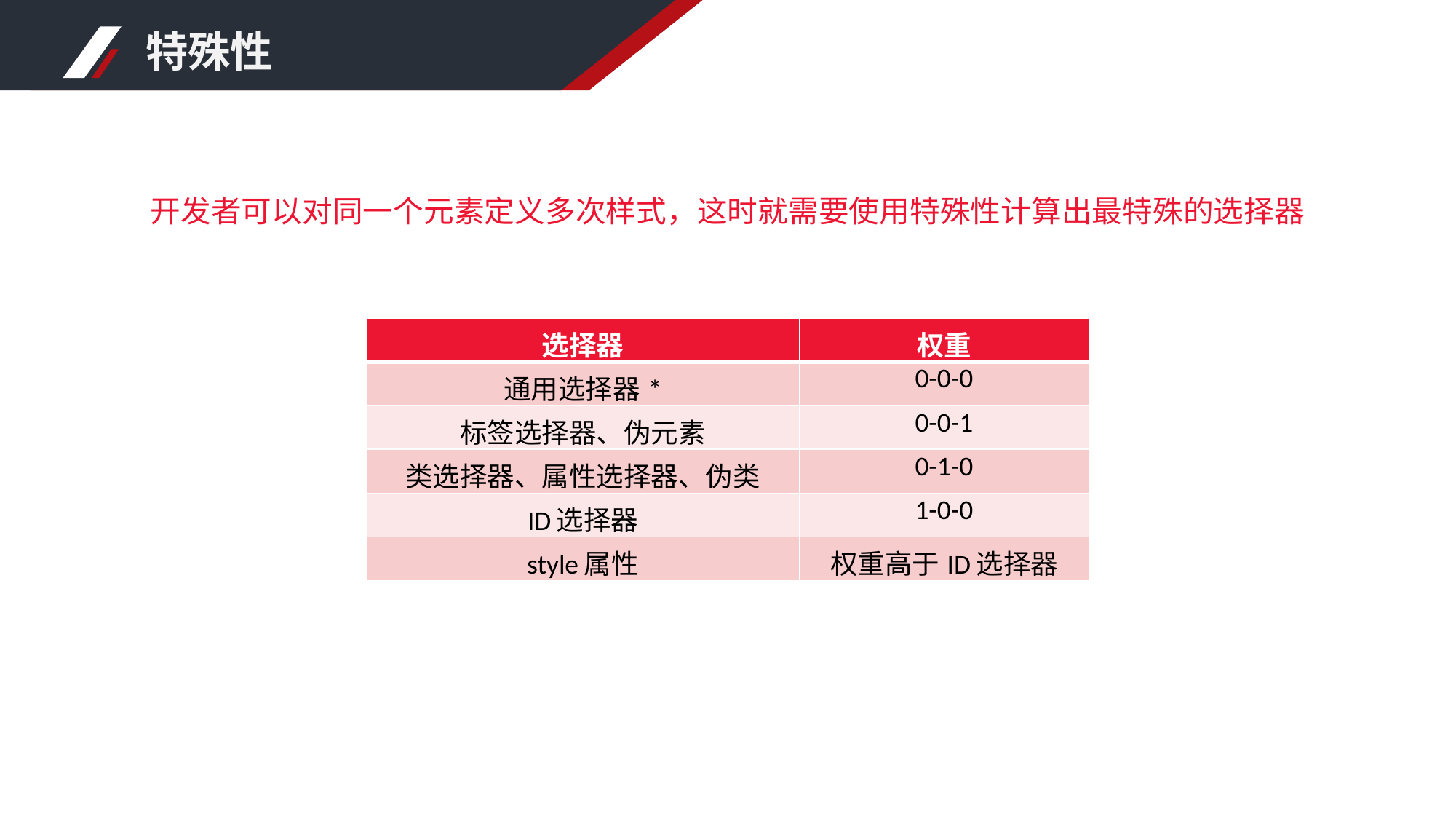

特殊性
开发者可以对同一个元素定义多次样式，这时就需要使用特殊性计算出最特殊的选择器
| 选择器 | 权重 |
| --- | --- |
| 通用选择器\* | 0-0-0 |
| 标签选择器、伪元素 | 0-0-1 |
| 类选择器、属性选择器、伪类 | 0-1-0 |
| ID选择器 | 1-0-0 |
| style属性 | 权重高于ID选择器 |
延迟付